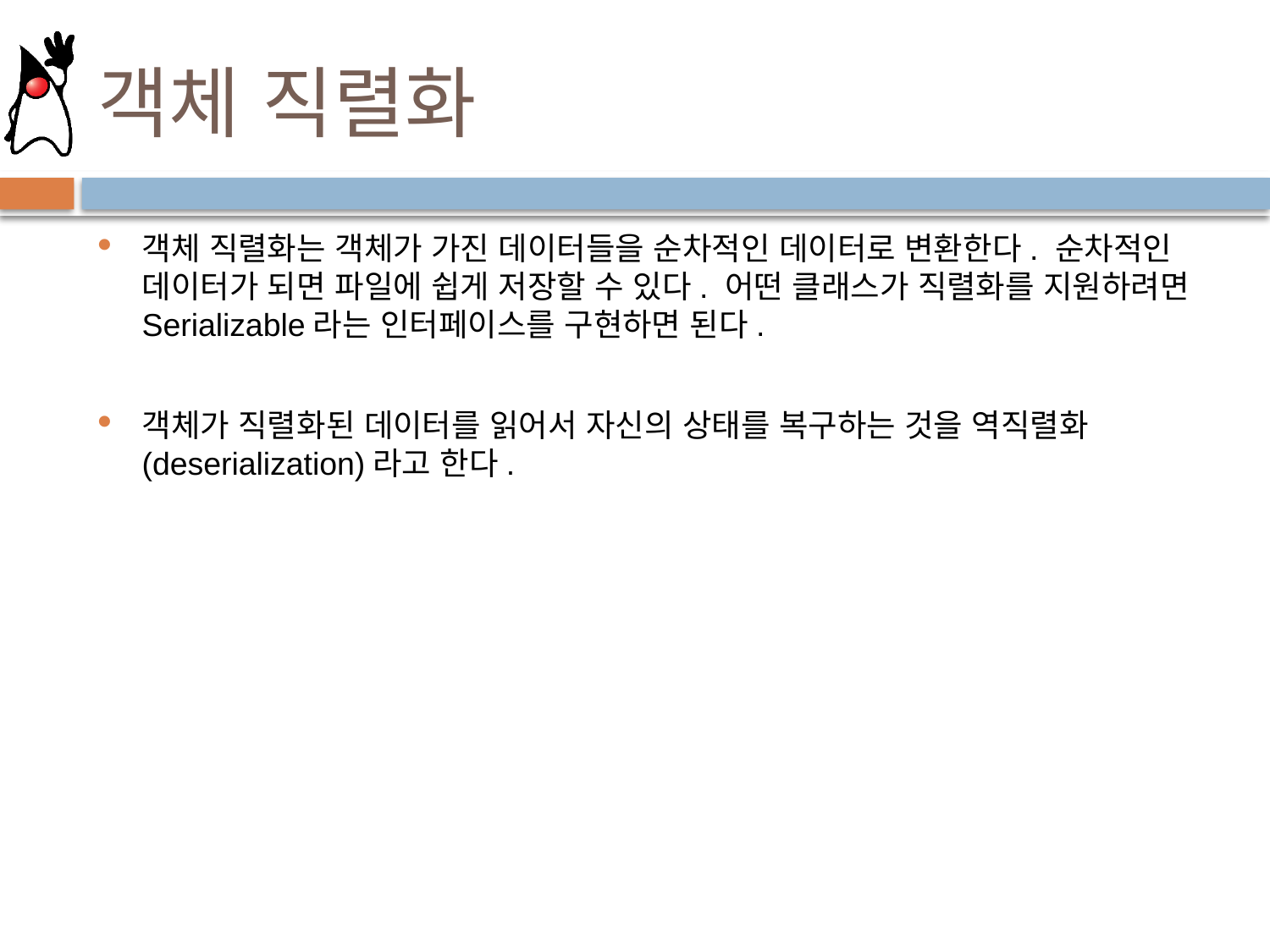

# 객체 직렬화
객체 직렬화는 객체가 가진 데이터들을 순차적인 데이터로 변환한다. 순차적인 데이터가 되면 파일에 쉽게 저장할 수 있다. 어떤 클래스가 직렬화를 지원하려면 Serializable라는 인터페이스를 구현하면 된다.

객체가 직렬화된 데이터를 읽어서 자신의 상태를 복구하는 것을 역직렬화(deserialization)라고 한다.